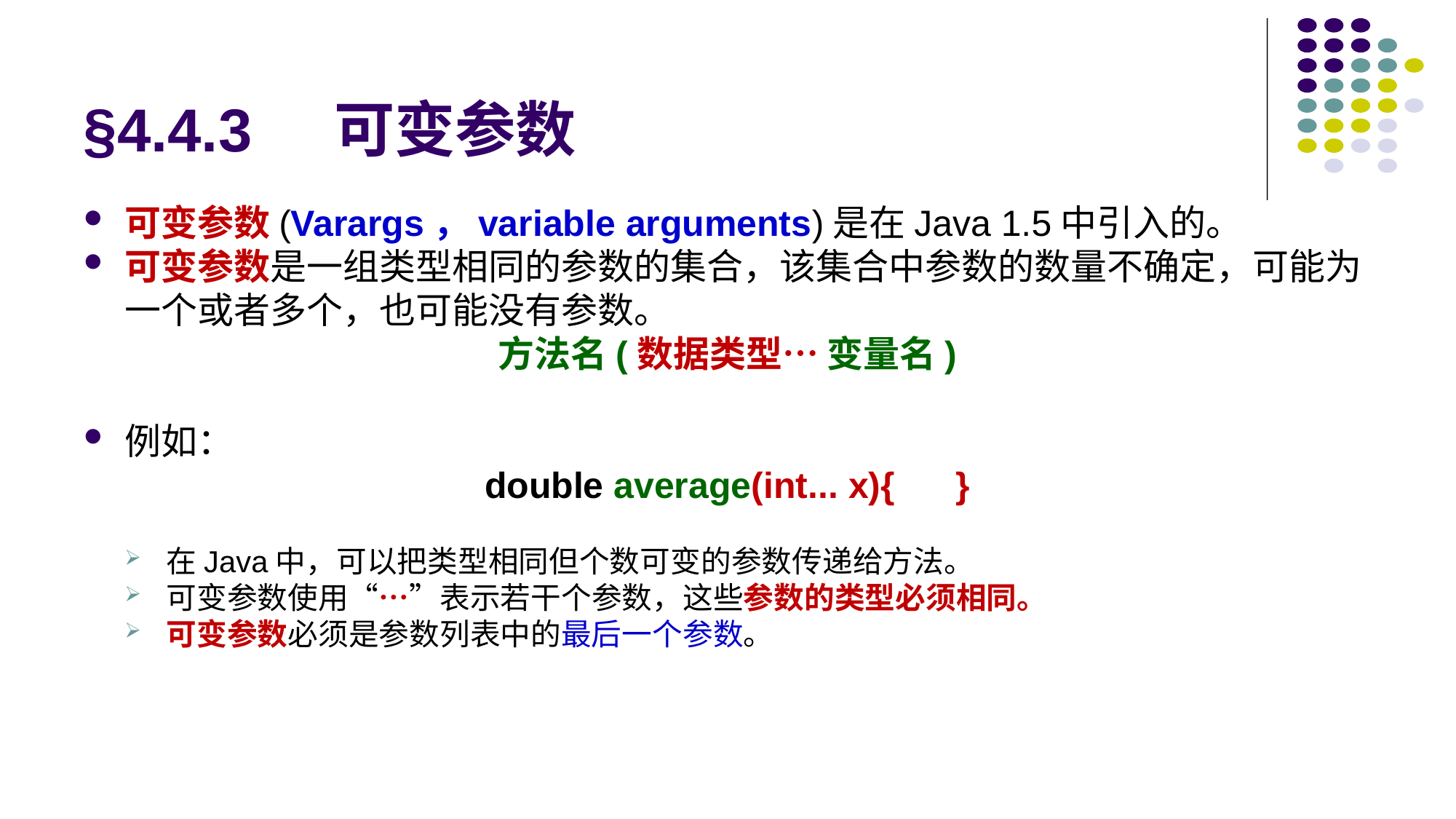

# §4.4.3    可变参数
可变参数(Varargs，variable arguments)是在Java 1.5中引入的。
可变参数是一组类型相同的参数的集合，该集合中参数的数量不确定，可能为一个或者多个，也可能没有参数。
方法名(数据类型… 变量名)

例如：
double average(int... x){      }

在Java中，可以把类型相同但个数可变的参数传递给方法。
可变参数使用“…”表示若干个参数，这些参数的类型必须相同。
可变参数必须是参数列表中的最后一个参数。

59